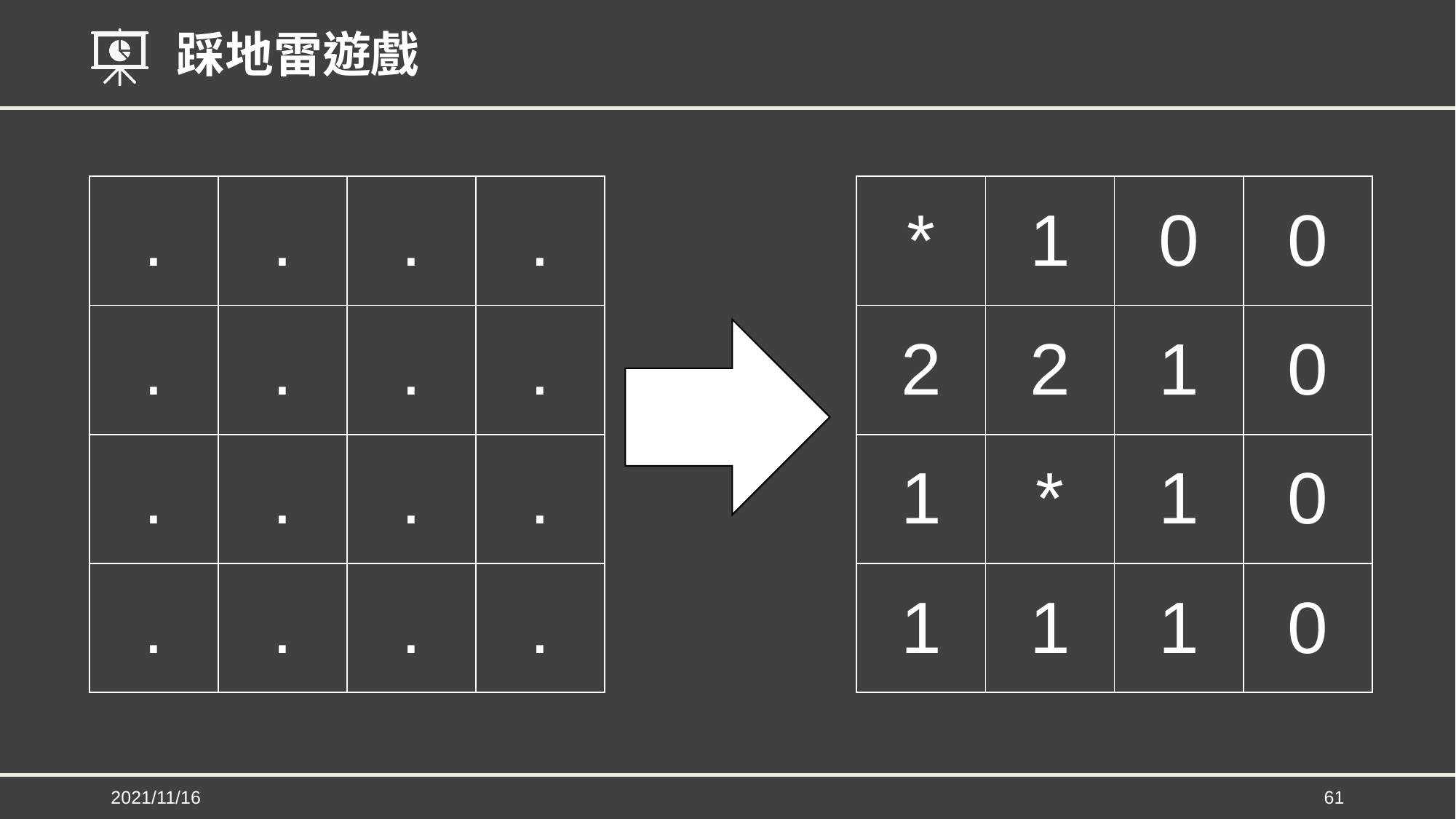

# 踩地雷遊戲
| . | . | . | . |
| --- | --- | --- | --- |
| . | . | . | . |
| . | . | . | . |
| . | . | . | . |
| \* | 1 | 0 | 0 |
| --- | --- | --- | --- |
| 2 | 2 | 1 | 0 |
| 1 | \* | 1 | 0 |
| 1 | 1 | 1 | 0 |

2021/11/16

61